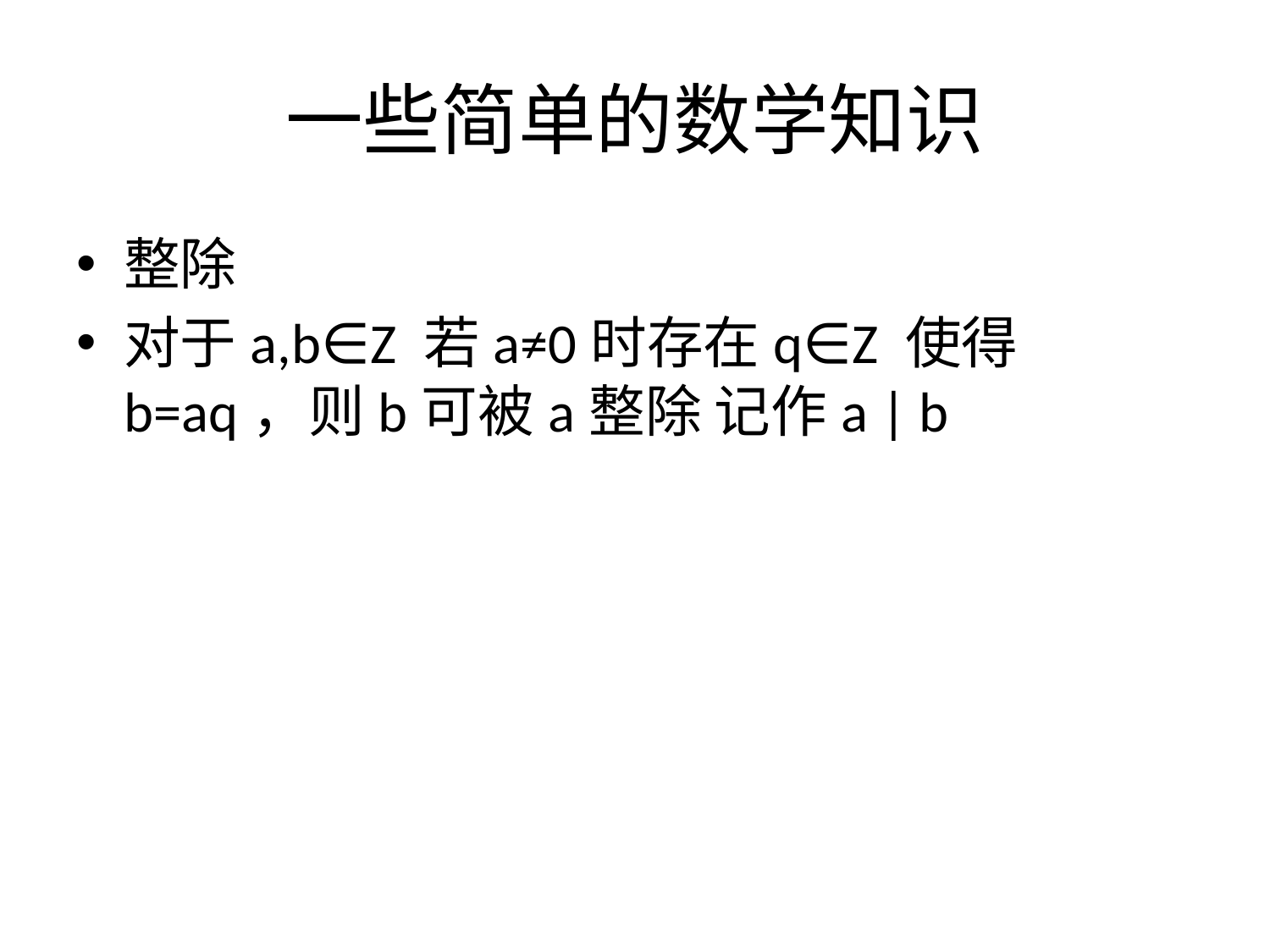

# 一些简单的数学知识
整除
对于a,b∈Z 若a≠0时存在q∈Z 使得b=aq，则b可被a整除 记作a | b